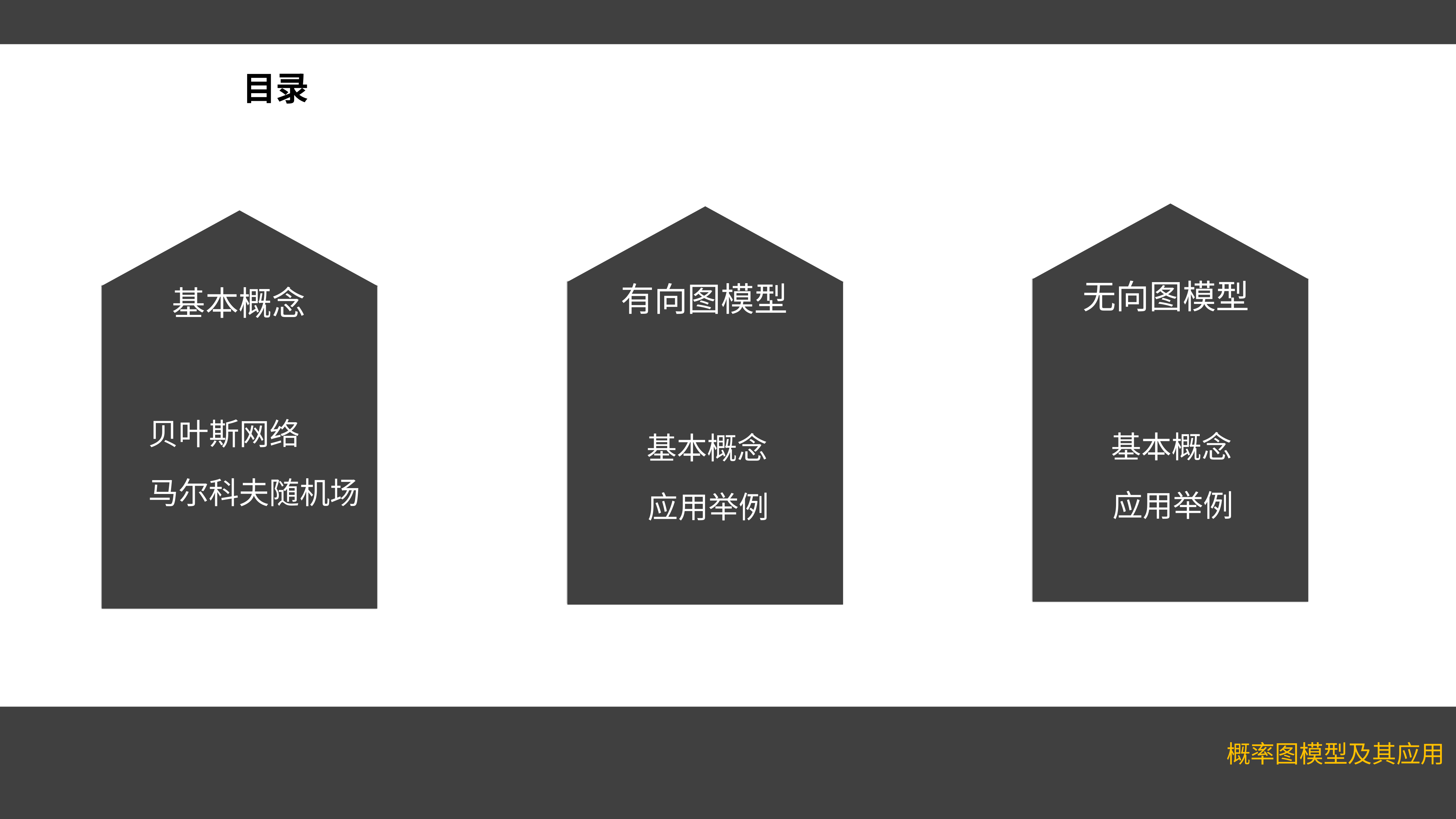

目录
“

无向图模型
有向图模型
基本概念

贝叶斯网络

基本概念
基本概念
马尔科夫随机场

应用举例
应用举例